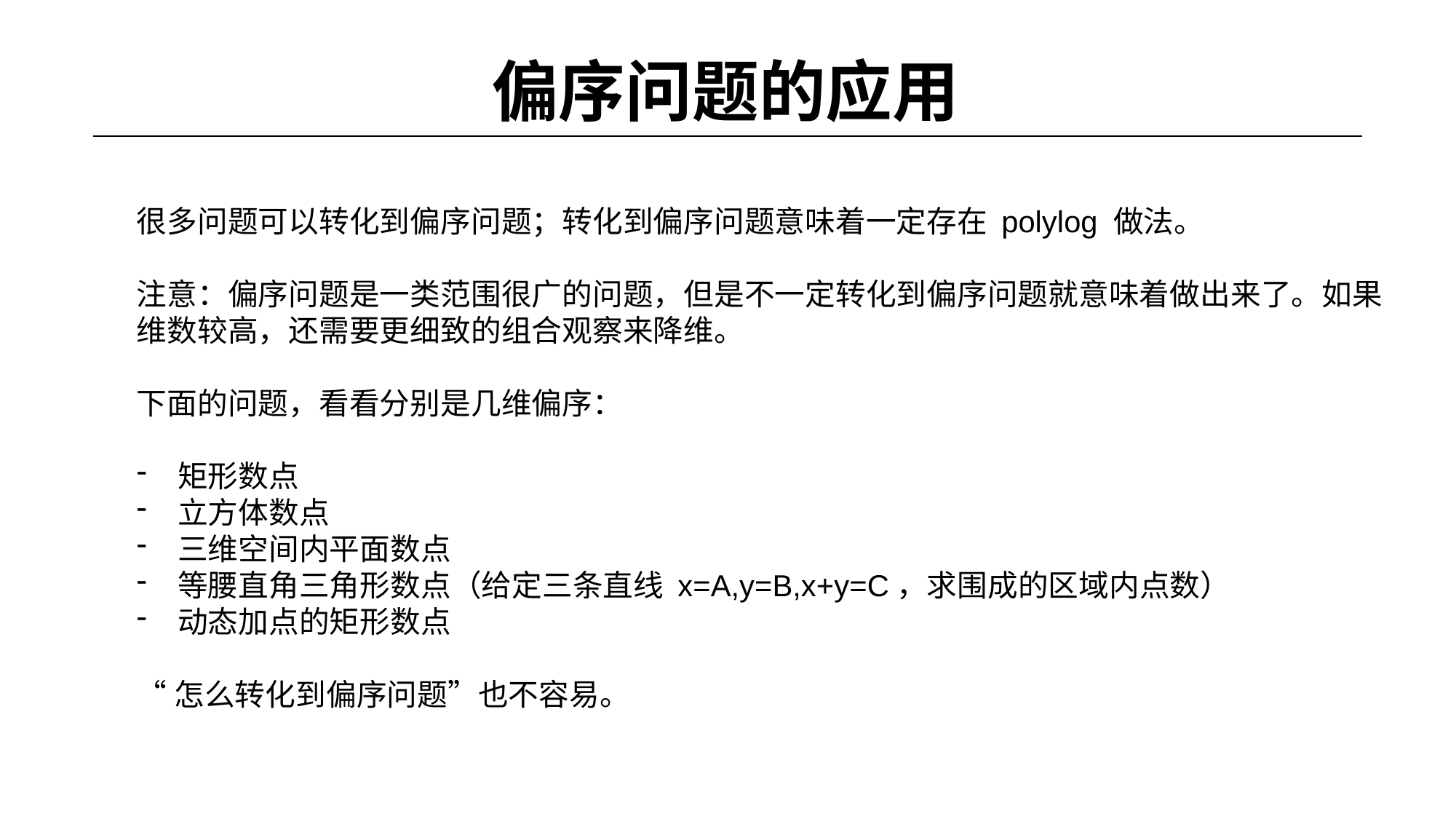

# 偏序问题的应用
很多问题可以转化到偏序问题；转化到偏序问题意味着一定存在 polylog 做法。

注意：偏序问题是一类范围很广的问题，但是不一定转化到偏序问题就意味着做出来了。如果维数较高，还需要更细致的组合观察来降维。

下面的问题，看看分别是几维偏序：

矩形数点
立方体数点
三维空间内平面数点
等腰直角三角形数点（给定三条直线 x=A,y=B,x+y=C，求围成的区域内点数）
动态加点的矩形数点

“怎么转化到偏序问题”也不容易。